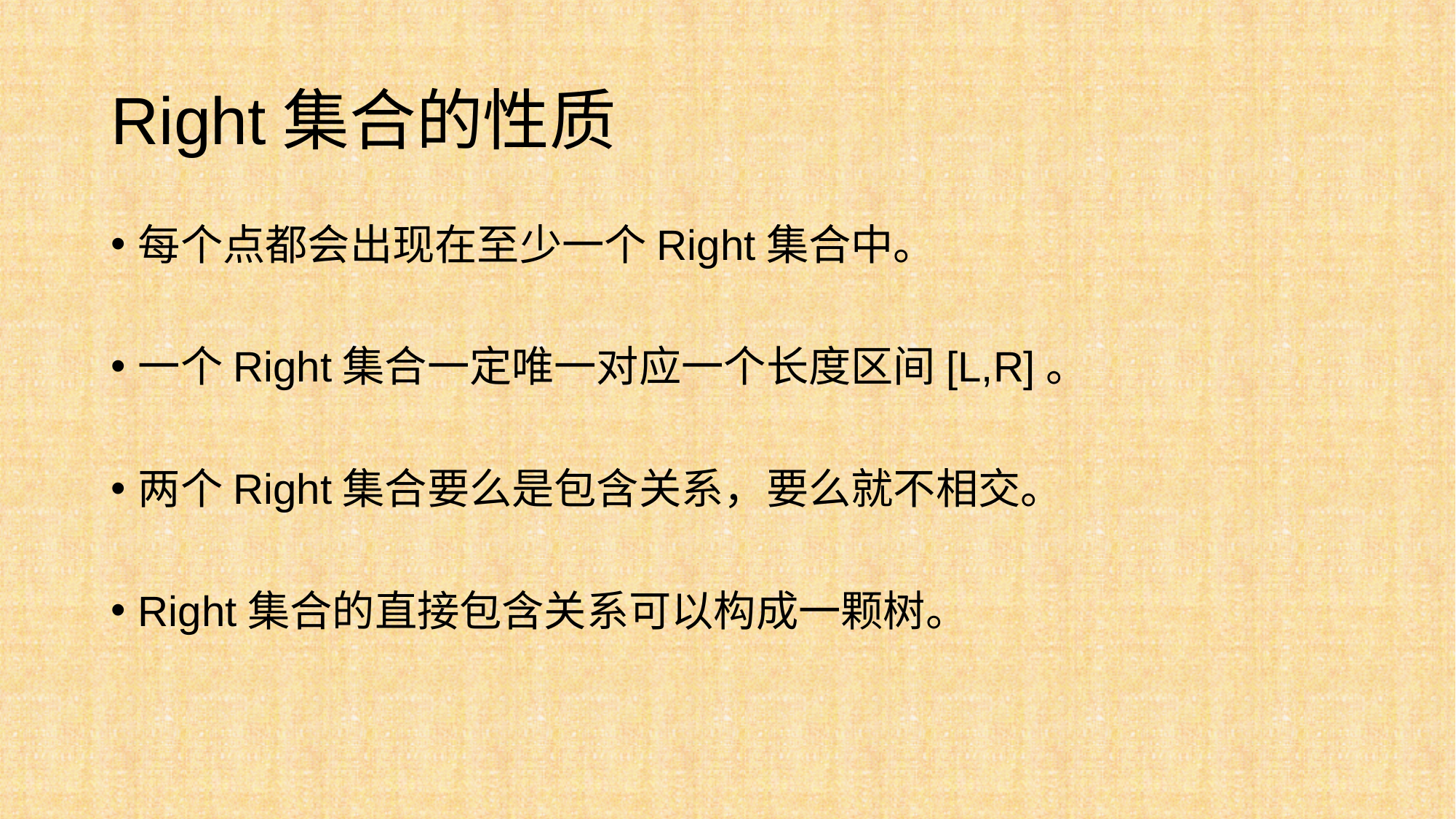

# Right集合的性质
每个点都会出现在至少一个Right集合中。

一个Right集合一定唯一对应一个长度区间[L,R]。

两个Right集合要么是包含关系，要么就不相交。

Right集合的直接包含关系可以构成一颗树。